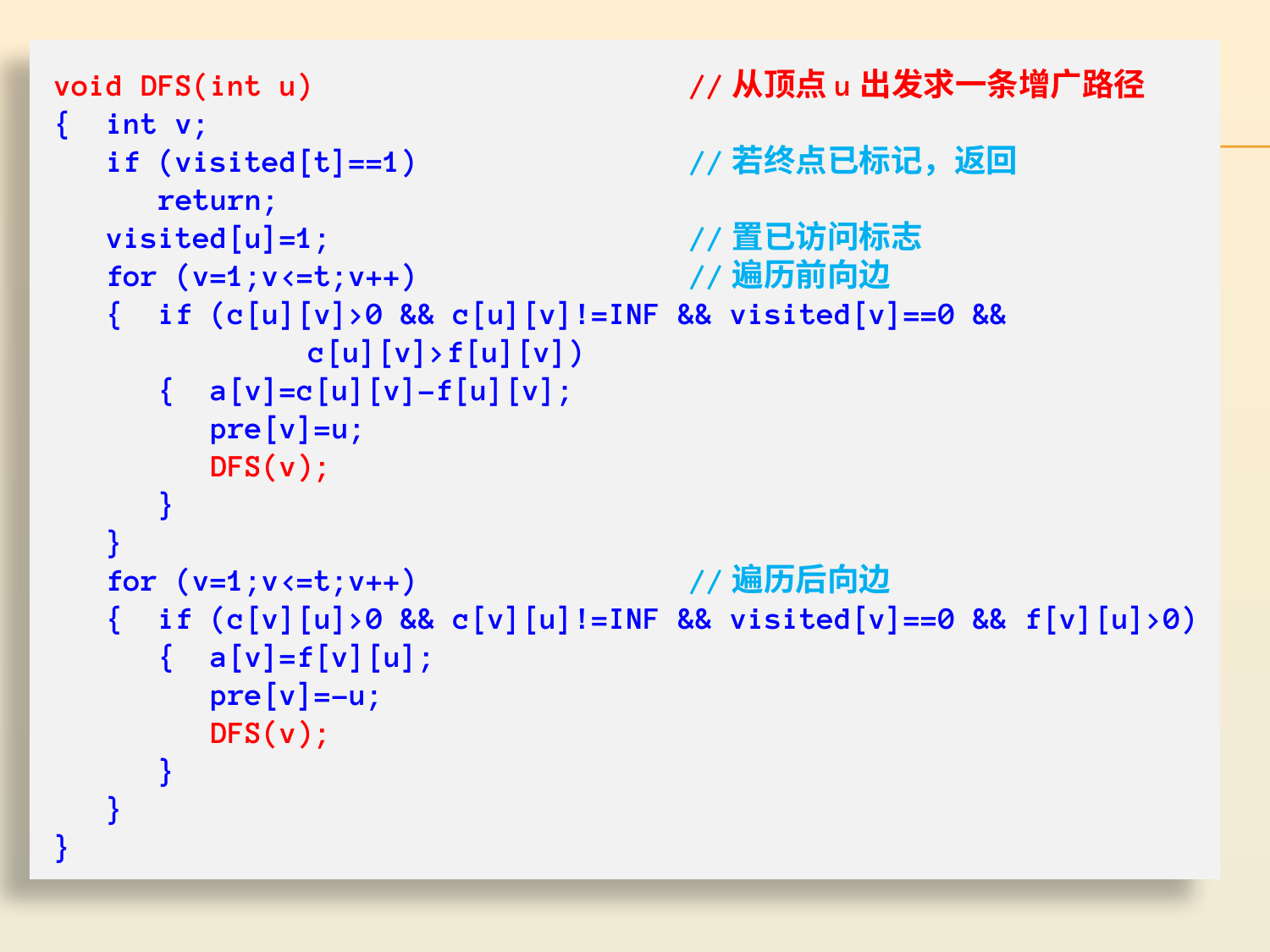

void DFS(int u)			//从顶点u出发求一条增广路径
{  int v;
   if (visited[t]==1)			//若终点已标记，返回
      return;
   visited[u]=1;			//置已访问标志
   for (v=1;v<=t;v++)			//遍历前向边
   {  if (c[u][v]>0 && c[u][v]!=INF && visited[v]==0 &&
		c[u][v]>f[u][v])
      {  a[v]=c[u][v]-f[u][v];
         pre[v]=u;
         DFS(v);
      }
   }
   for (v=1;v<=t;v++)			//遍历后向边
   {  if (c[v][u]>0 && c[v][u]!=INF && visited[v]==0 && f[v][u]>0)
      {  a[v]=f[v][u];
         pre[v]=-u;
         DFS(v);
      }
   }
}